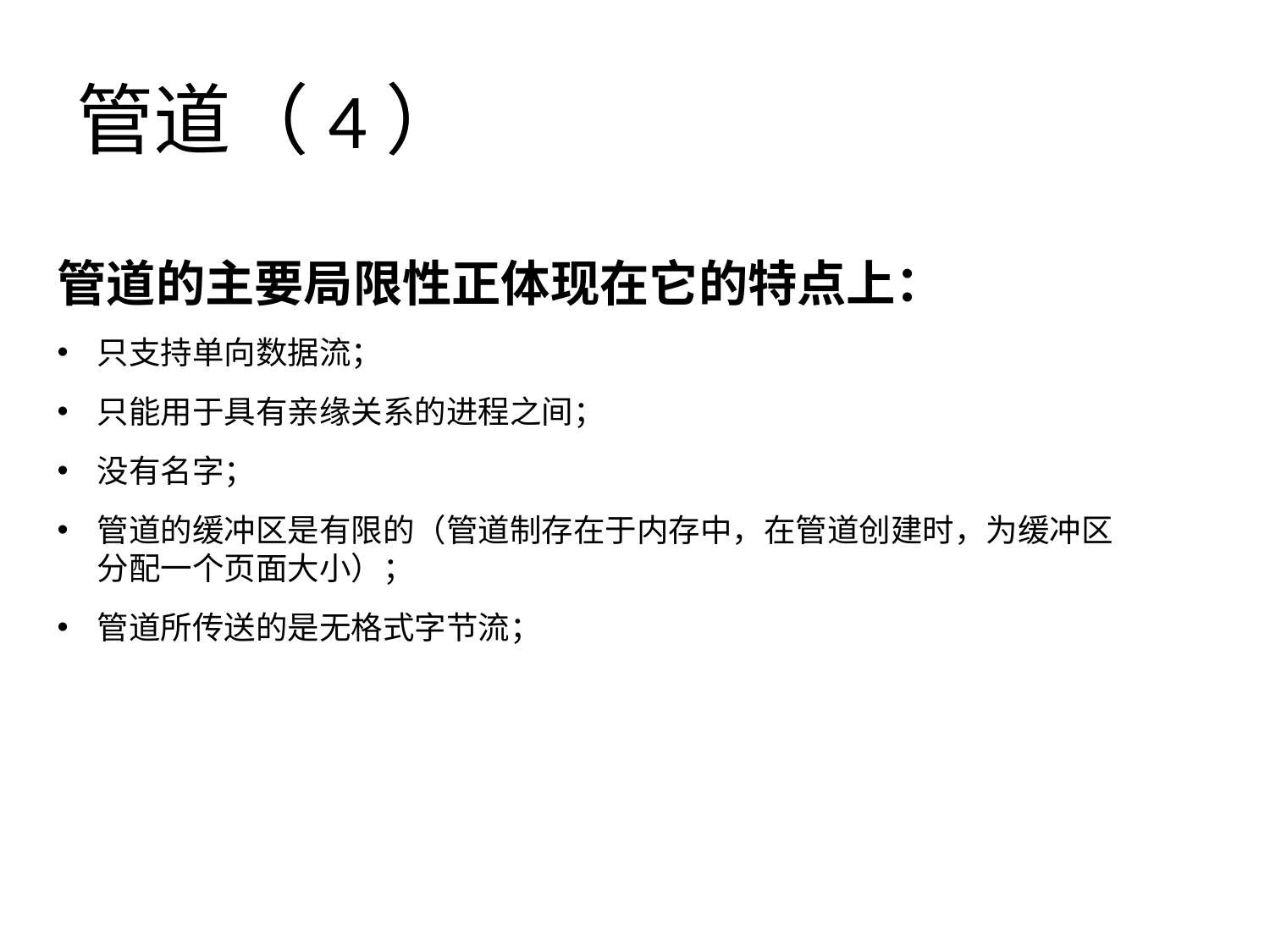

# 管道（4）
管道的主要局限性正体现在它的特点上：
只支持单向数据流；
只能用于具有亲缘关系的进程之间；
没有名字；
管道的缓冲区是有限的（管道制存在于内存中，在管道创建时，为缓冲区分配一个页面大小）；
管道所传送的是无格式字节流；